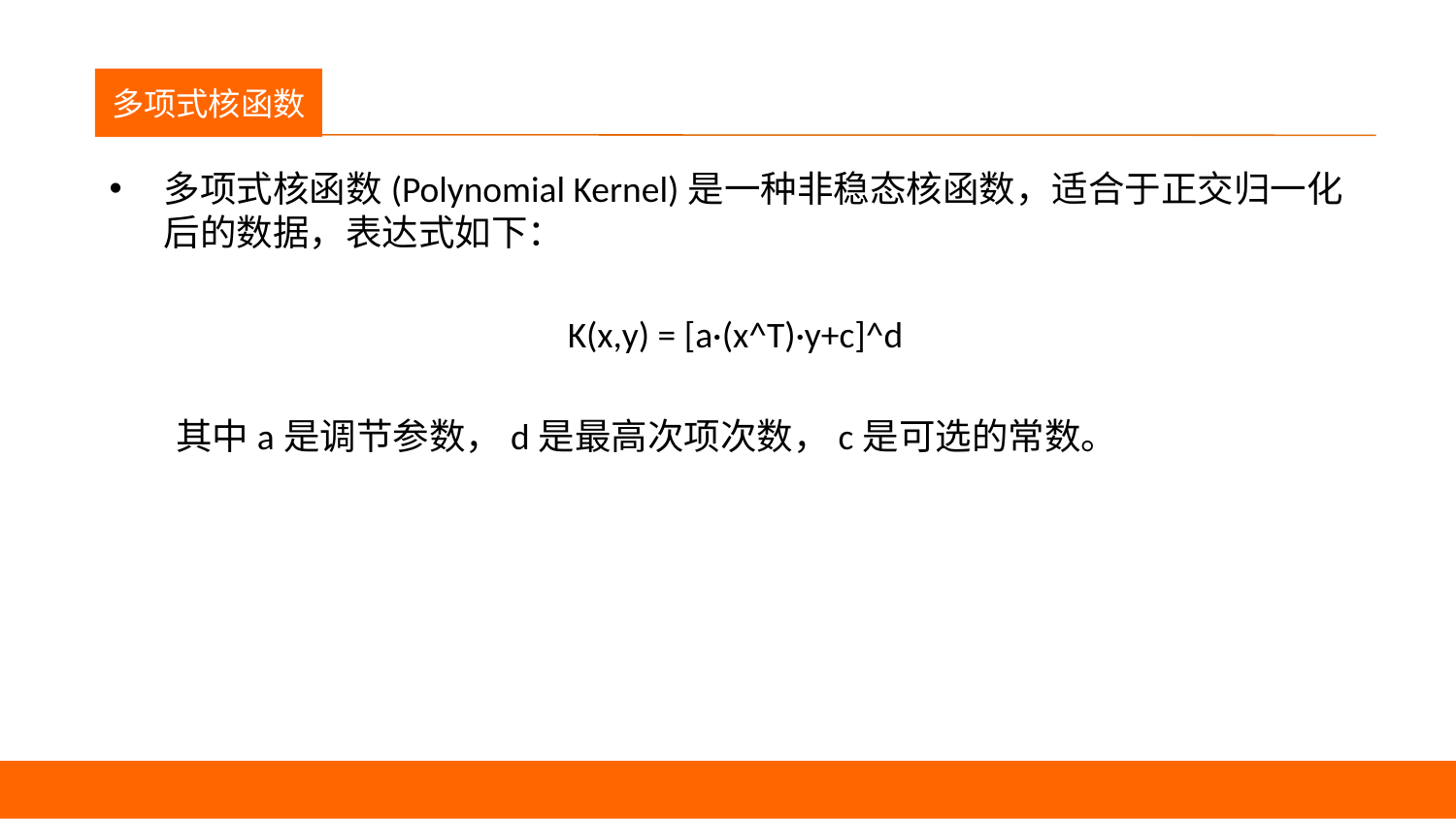

议程
多项式核函数

多项式核函数(Polynomial Kernel)是一种非稳态核函数，适合于正交归一化后的数据，表达式如下：

K(x,y) = [a·(x^T)·y+c]^d

       其中a是调节参数，d是最高次项次数，c是可选的常数。